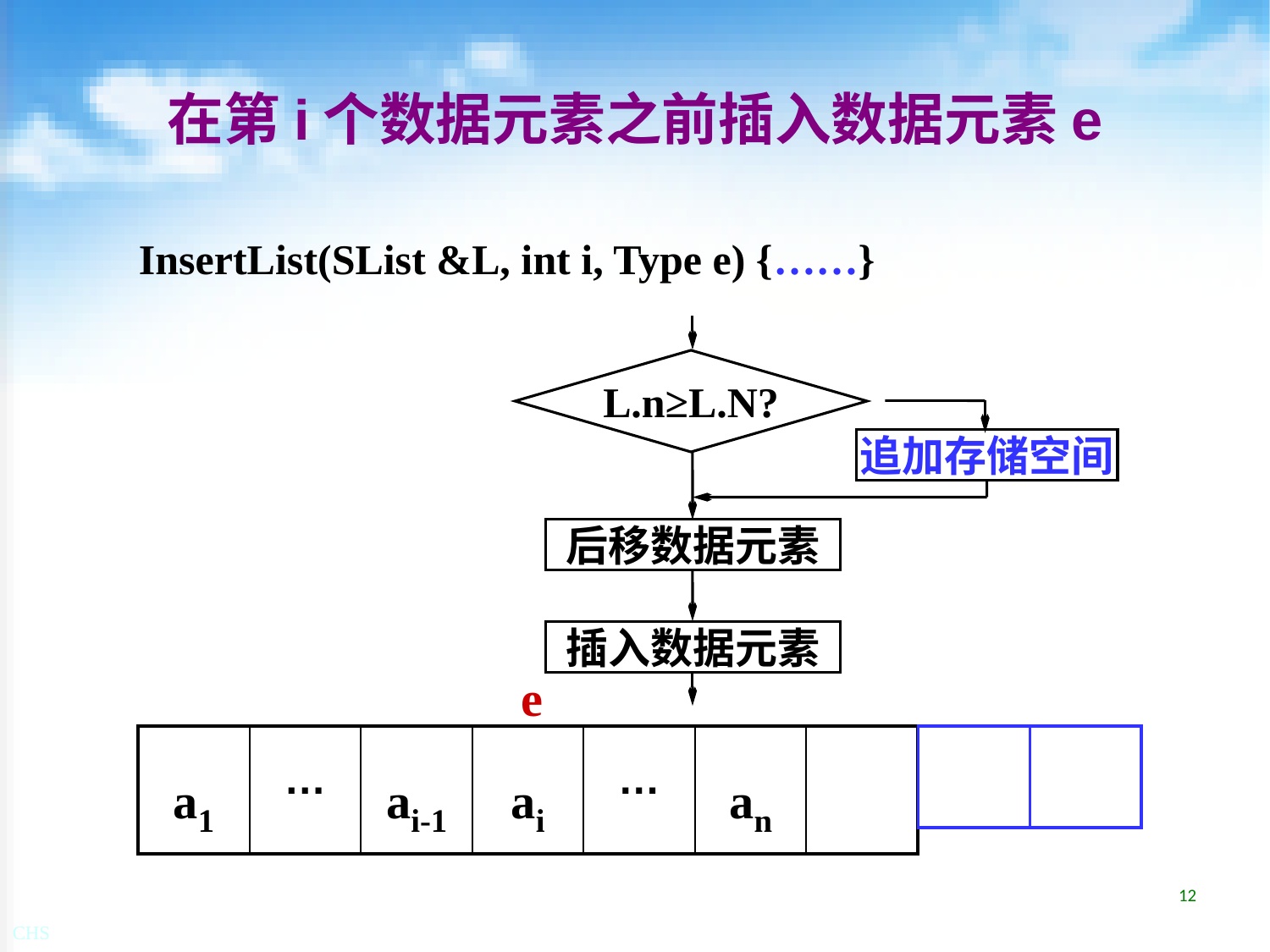

# 在第i个数据元素之前插入数据元素e
InsertList(SList &L, int i, Type e) {……}

L.n≥L.N?

追加存储空间

后移数据元素

插入数据元素

e
| a1 | … | ai-1 | ai | … | an |  |
| --- | --- | --- | --- | --- | --- | --- |
|  |  |
| --- | --- |
12